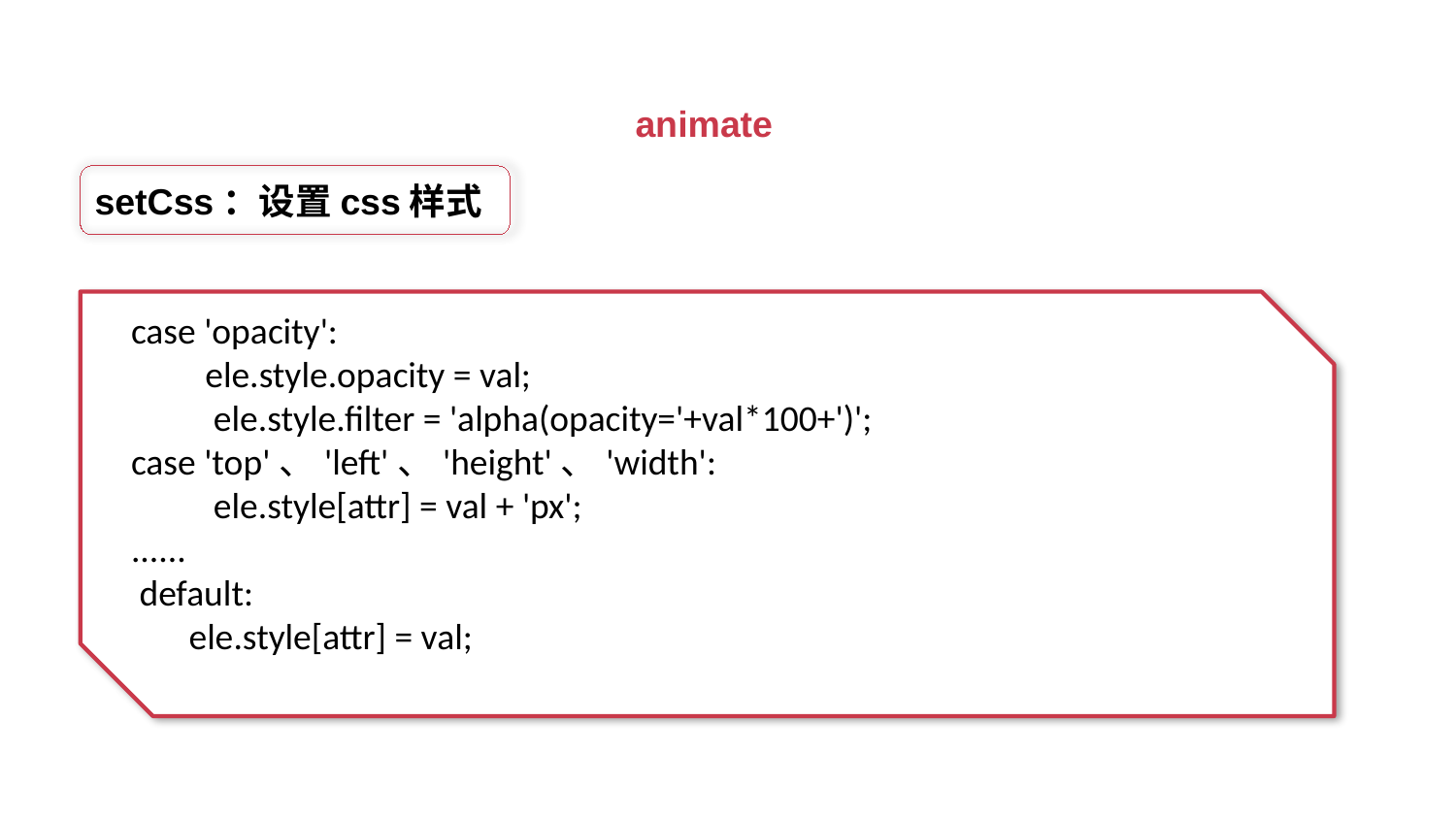

animate

setCss：设置css样式
case 'opacity':
         ele.style.opacity = val;
          ele.style.filter = 'alpha(opacity='+val*100+')';
case 'top'、'left'、'height'、'width':
          ele.style[attr] = val + 'px';
......
 default:
       ele.style[attr] = val;